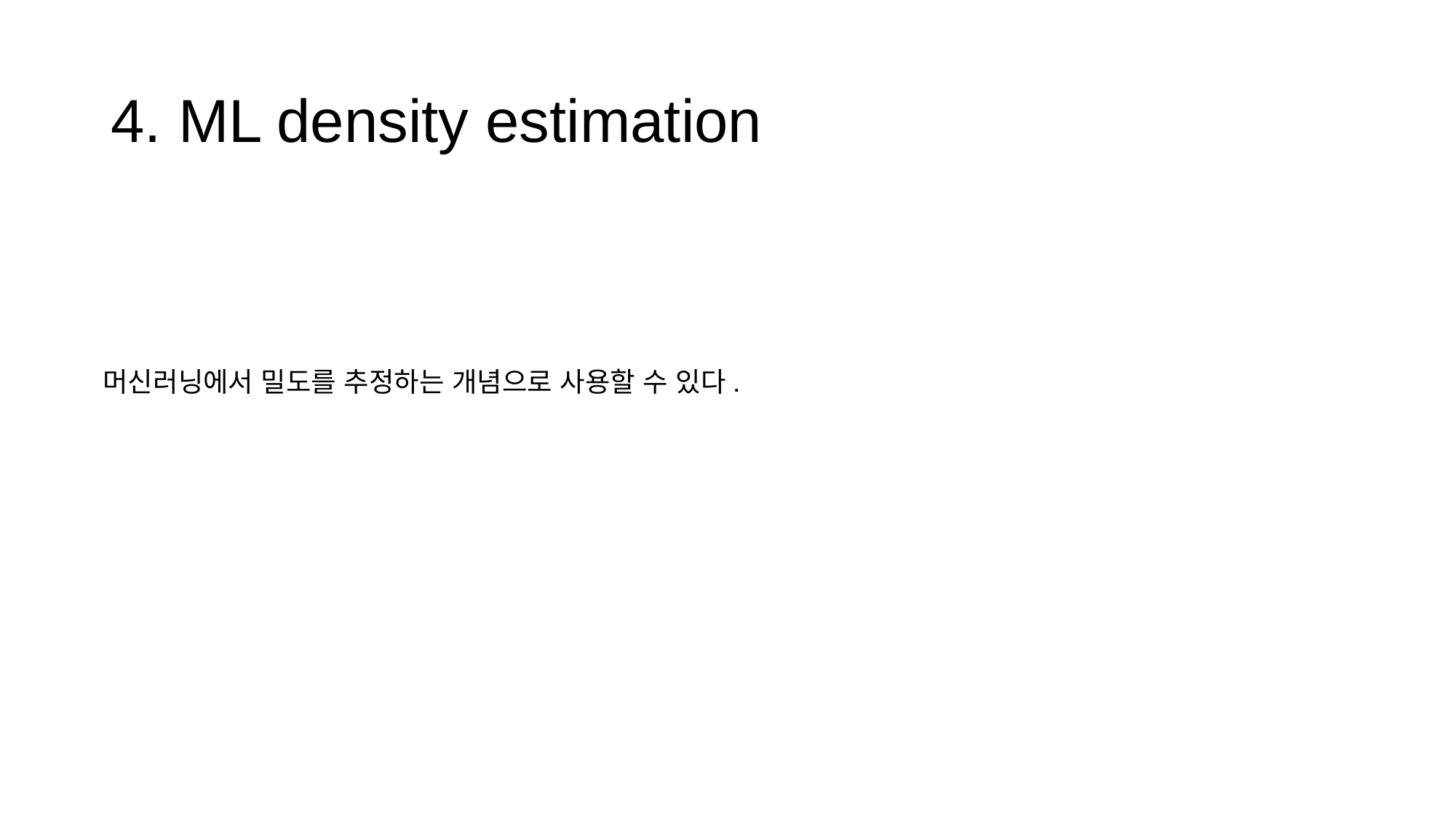

# 4. ML density estimation
머신러닝에서 밀도를 추정하는 개념으로 사용할 수 있다.